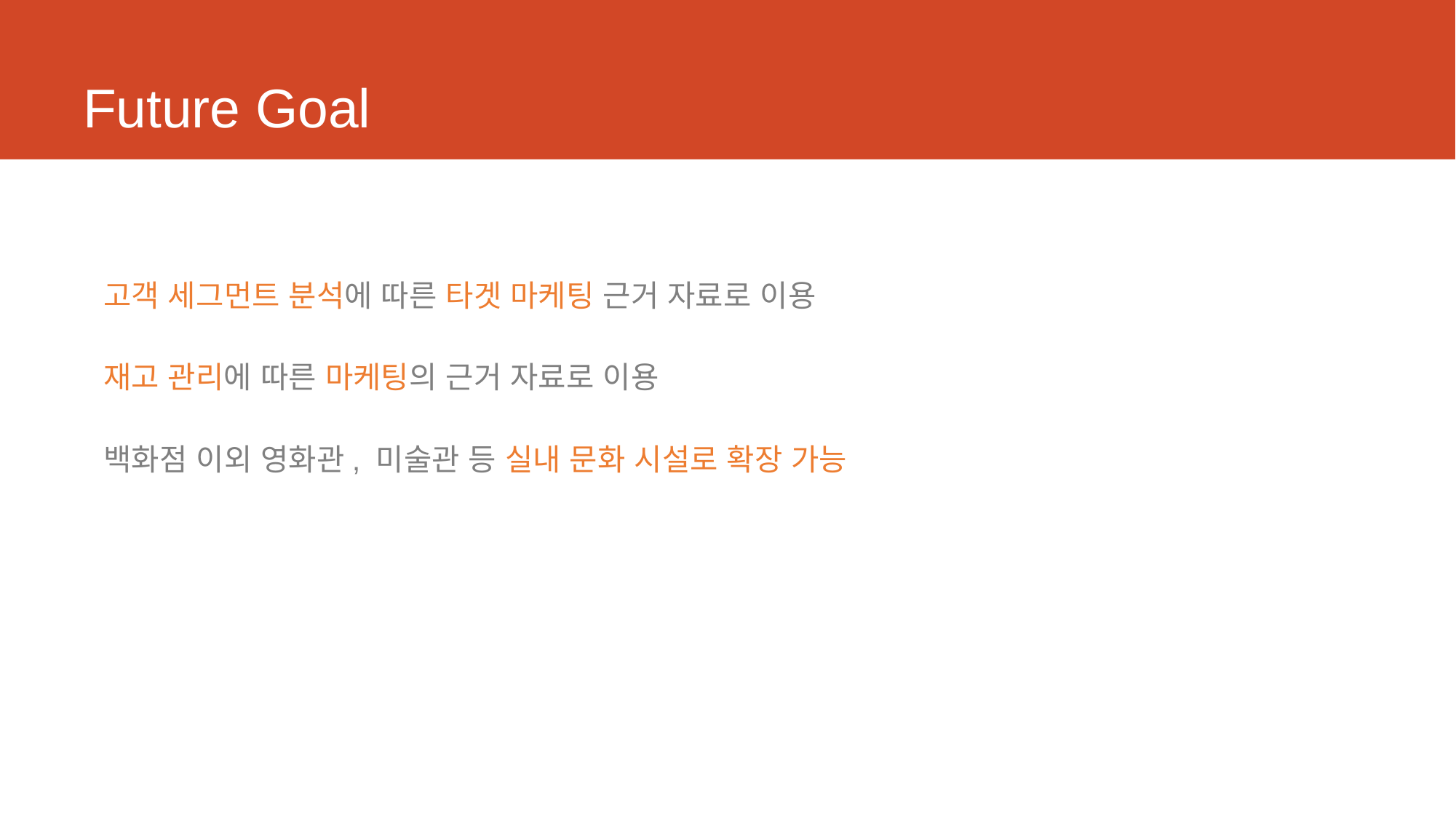

# Future Goal
고객 세그먼트 분석에 따른 타겟 마케팅 근거 자료로 이용
재고 관리에 따른 마케팅의 근거 자료로 이용
백화점 이외 영화관, 미술관 등 실내 문화 시설로 확장 가능